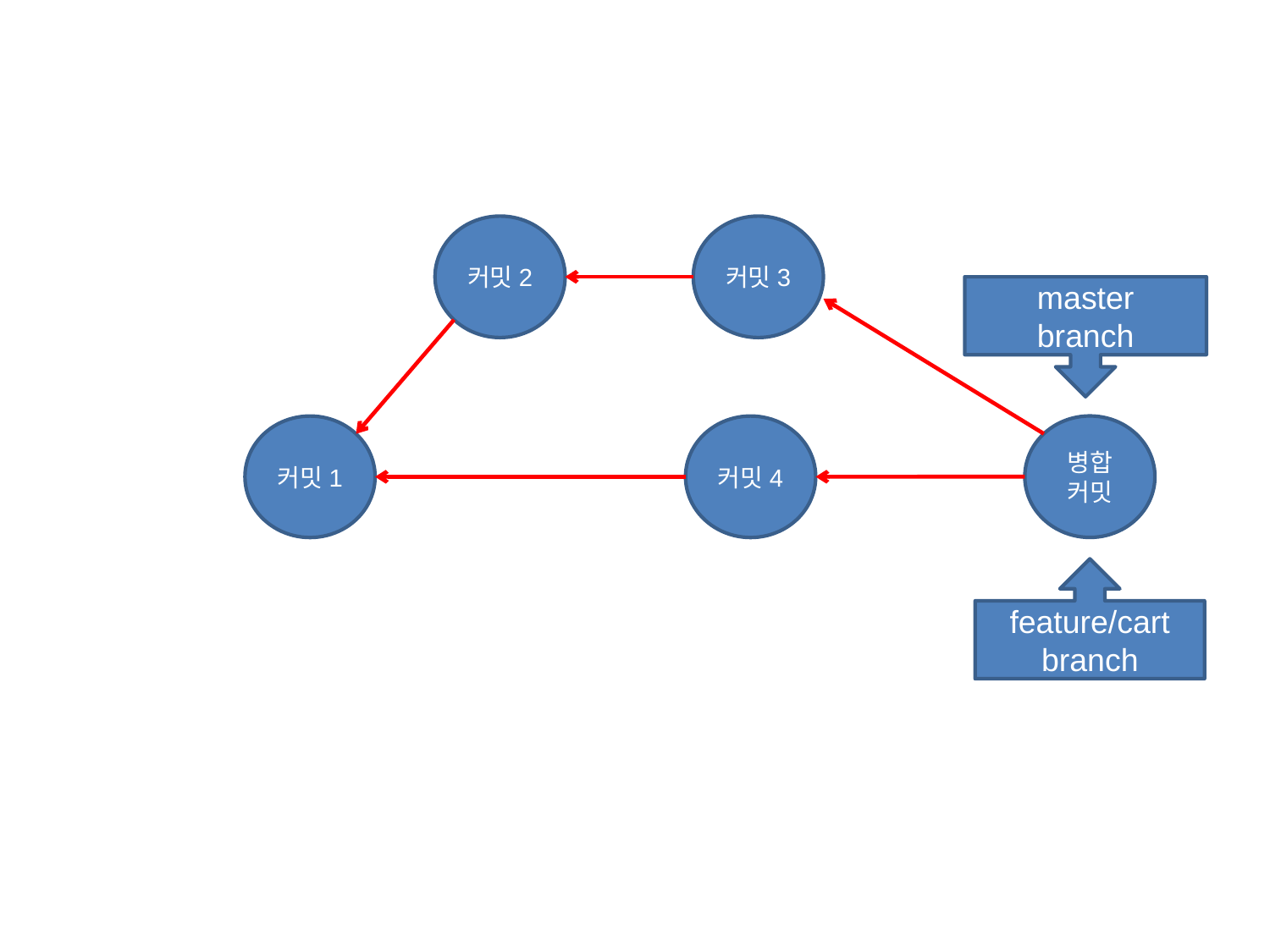

커밋2
커밋3
master
branch
병합커밋
커밋1
커밋4
feature/cart
branch